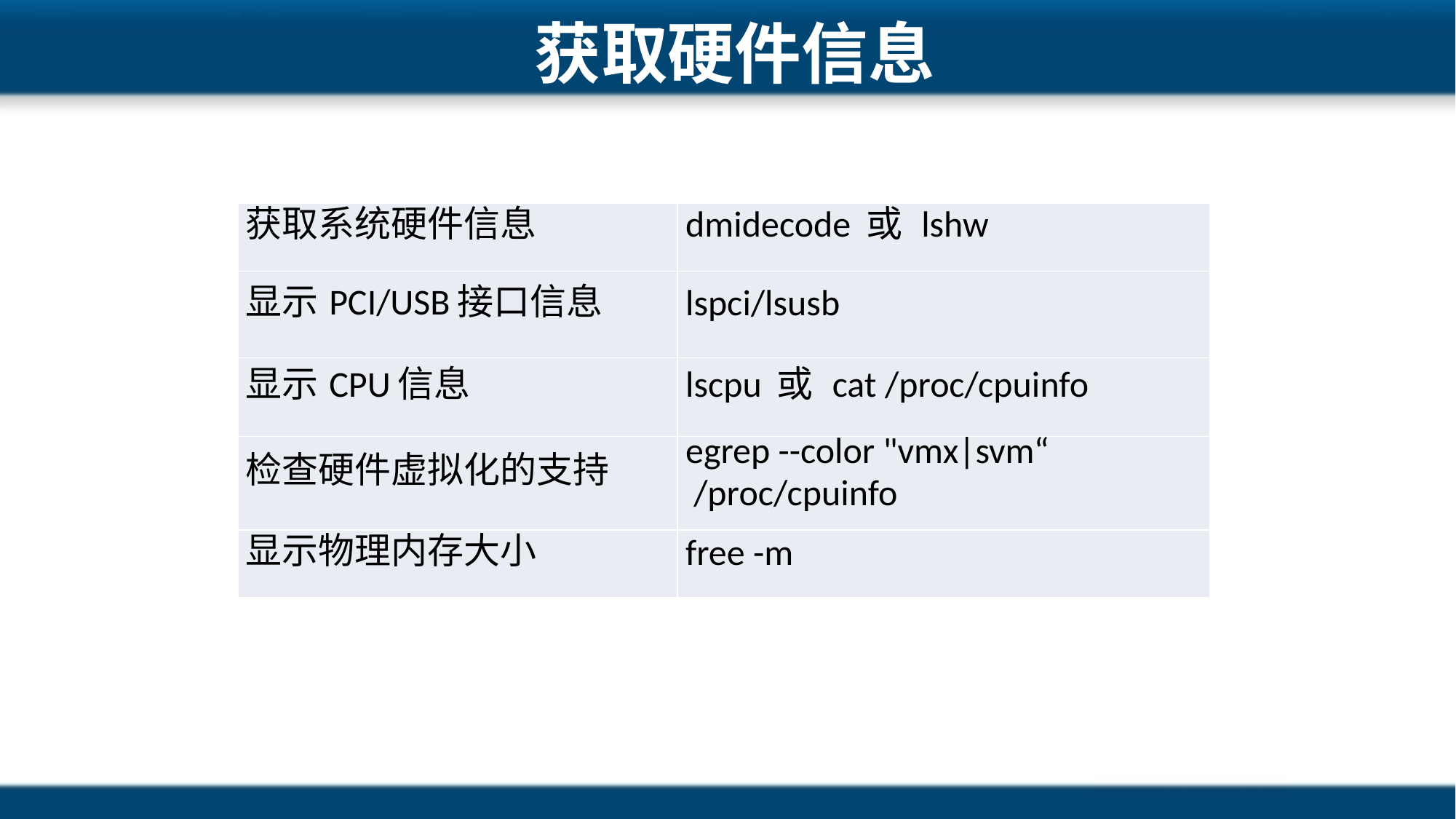

# 获取硬件信息
| 获取系统硬件信息 | dmidecode 或 lshw |
| --- | --- |
| 显示PCI/USB接口信息 | lspci/lsusb |
| 显示CPU信息 | lscpu 或 cat /proc/cpuinfo |
| 检查硬件虚拟化的支持 | egrep --color "vmx|svm“ /proc/cpuinfo |
| 显示物理内存大小 | free -m |